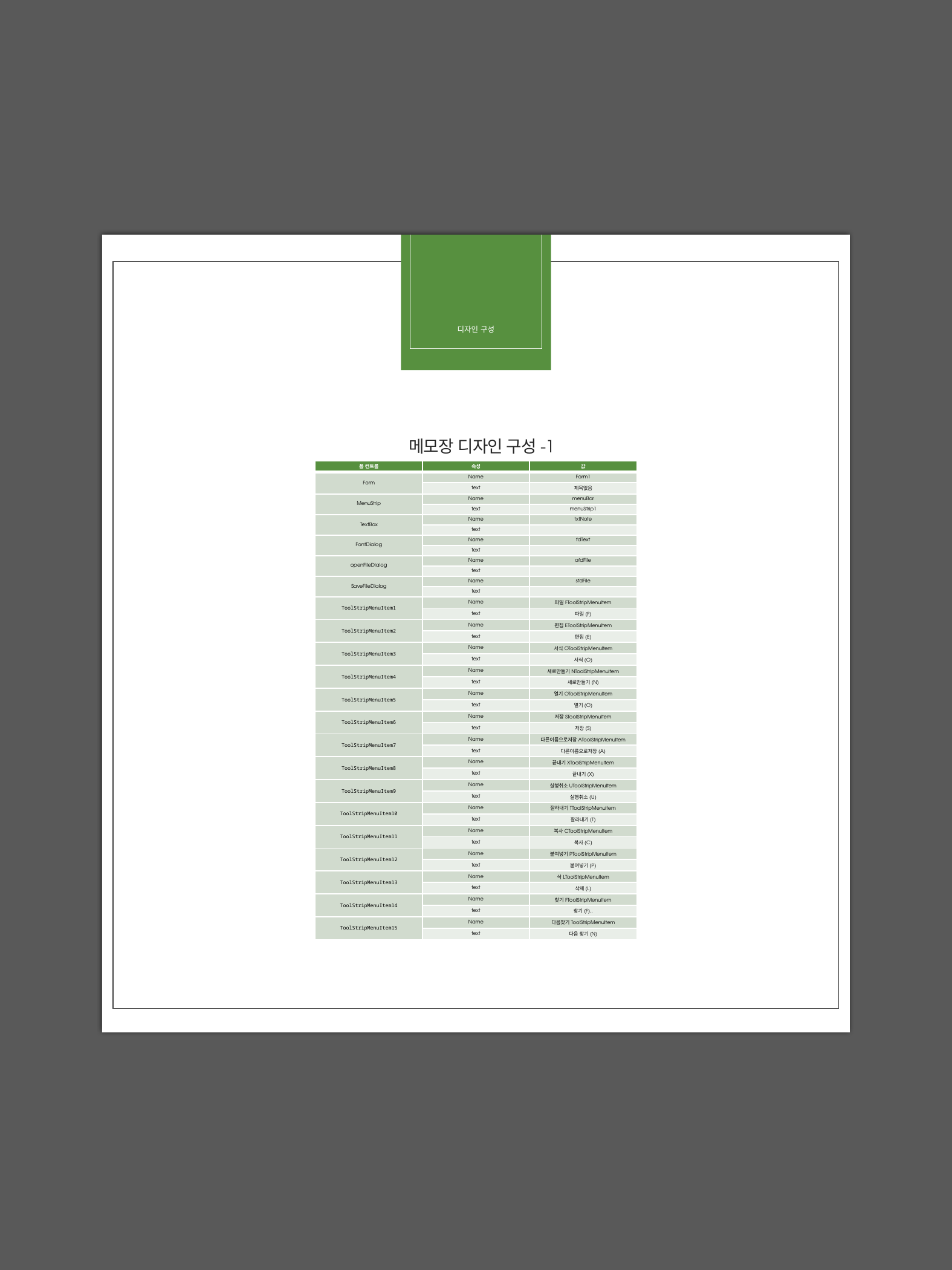

디자인 구성
# 메모장 디자인 구성-1
| 폼 컨트롤 | 속성 | 값 |
| --- | --- | --- |
| Form | Name | Form1 |
|  | text | 제목없음 |
| MenuStrip | Name | menuBar |
|  | text | menuStrip1 |
| TextBox | Name | txtNote |
|  | text |  |
| FontDialog | Name | fdText |
|  | text |  |
| openFileDialog | Name | ofdFile |
|  | text |  |
| SaveFileDialog | Name | sfdFile |
|  | text |  |
| ToolStripMenuItem1 | Name | 파일FToolStripMenuItem |
|  | text | 파일(F) |
| ToolStripMenuItem2 | Name | 편집EToolStripMenuItem |
|  | text | 편집(E) |
| ToolStripMenuItem3 | Name | 서식OToolStripMenuItem |
|  | text | 서식(O) |
| ToolStripMenuItem4 | Name | 새로만들기NToolStripMenuItem |
|  | text | 새로만들기(N) |
| ToolStripMenuItem5 | Name | 열기OToolStripMenuItem |
|  | text | 열기(O) |
| ToolStripMenuItem6 | Name | 저장SToolStripMenuItem |
|  | text | 저장(S) |
| ToolStripMenuItem7 | Name | 다른이름으로저장AToolStripMenuItem |
|  | text | 다른이름으로저장(A) |
| ToolStripMenuItem8 | Name | 끝내기XToolStripMenuItem |
|  | text | 끝내기(X) |
| ToolStripMenuItem9 | Name | 실행취소UToolStripMenuItem |
|  | text | 실행취소(U) |
| ToolStripMenuItem10 | Name | 잘라내기TToolStripMenuItem |
|  | text | 잘라내기(T) |
| ToolStripMenuItem11 | Name | 복사CToolStripMenuItem |
|  | text | 복사(C) |
| ToolStripMenuItem12 | Name | 붙여넣기PToolStripMenuItem |
|  | text | 붙여넣기(P) |
| ToolStripMenuItem13 | Name | 삭LToolStripMenuItem |
|  | text | 삭제(L) |
| ToolStripMenuItem14 | Name | 찾기FToolStripMenuItem |
|  | text | 찾기(F).. |
| ToolStripMenuItem15 | Name | 다음찾기ToolStripMenuItem |
|  | text | 다음 찾기(N) |